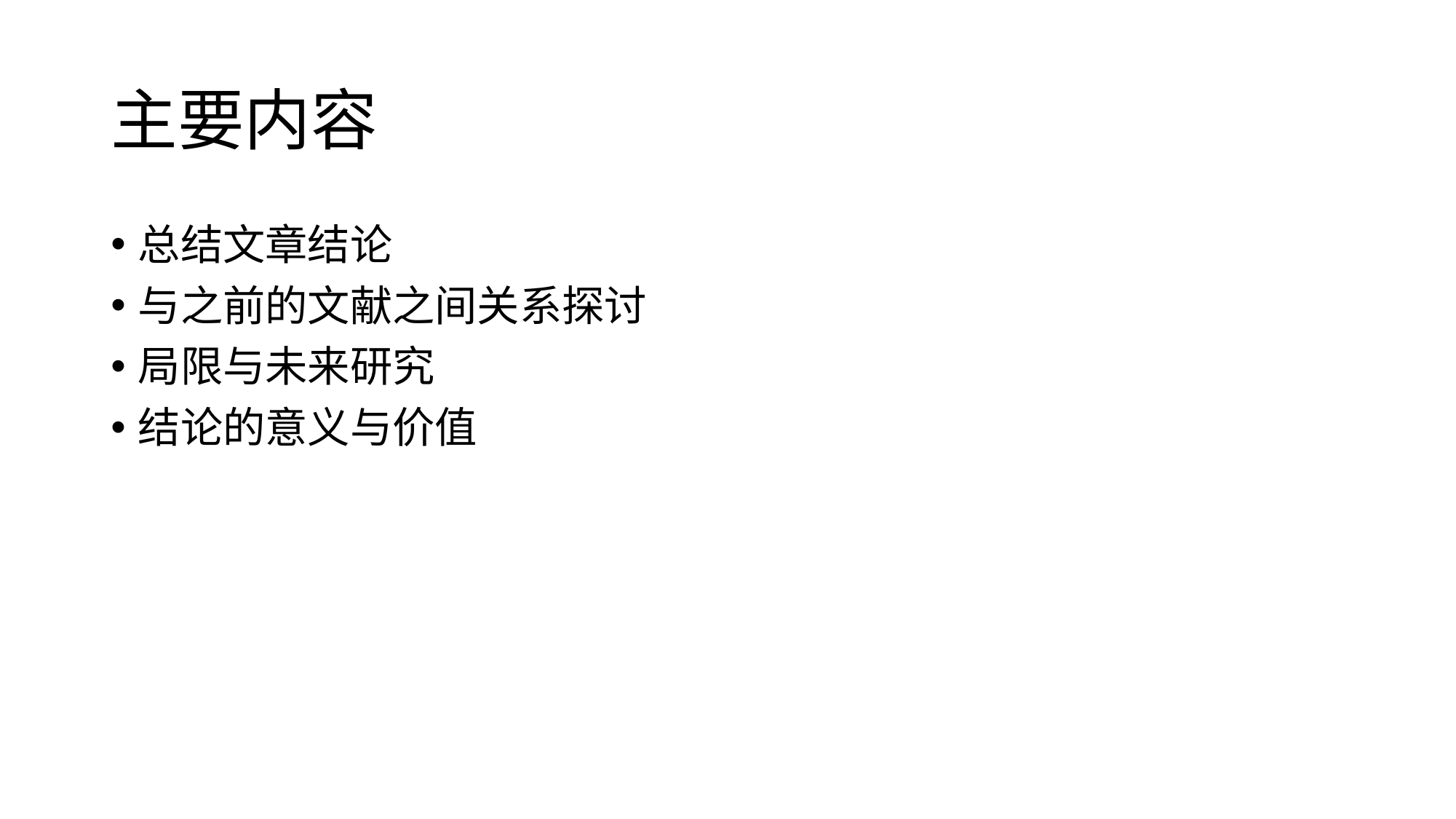

# 主要内容
总结文章结论
与之前的文献之间关系探讨
局限与未来研究
结论的意义与价值